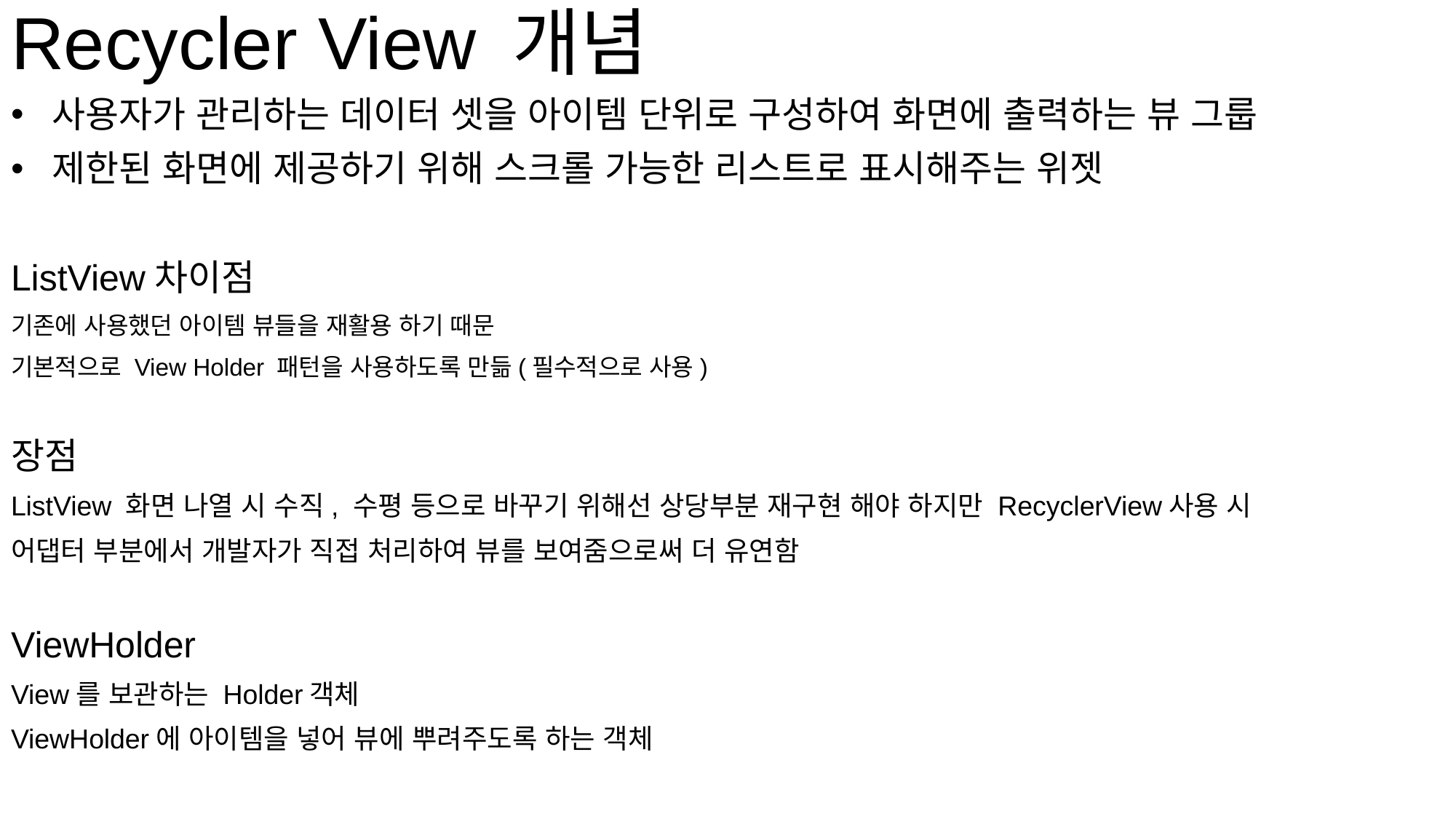

# Recycler View 개념
사용자가 관리하는 데이터 셋을 아이템 단위로 구성하여 화면에 출력하는 뷰 그룹
제한된 화면에 제공하기 위해 스크롤 가능한 리스트로 표시해주는 위젯

ListView차이점
기존에 사용했던 아이템 뷰들을 재활용 하기 때문
기본적으로 View Holder 패턴을 사용하도록 만듦(필수적으로 사용)

장점
ListView 화면 나열 시 수직, 수평 등으로 바꾸기 위해선 상당부분 재구현 해야 하지만 RecyclerView사용 시
어댑터 부분에서 개발자가 직접 처리하여 뷰를 보여줌으로써 더 유연함

ViewHolder
View를 보관하는 Holder객체
ViewHolder에 아이템을 넣어 뷰에 뿌려주도록 하는 객체